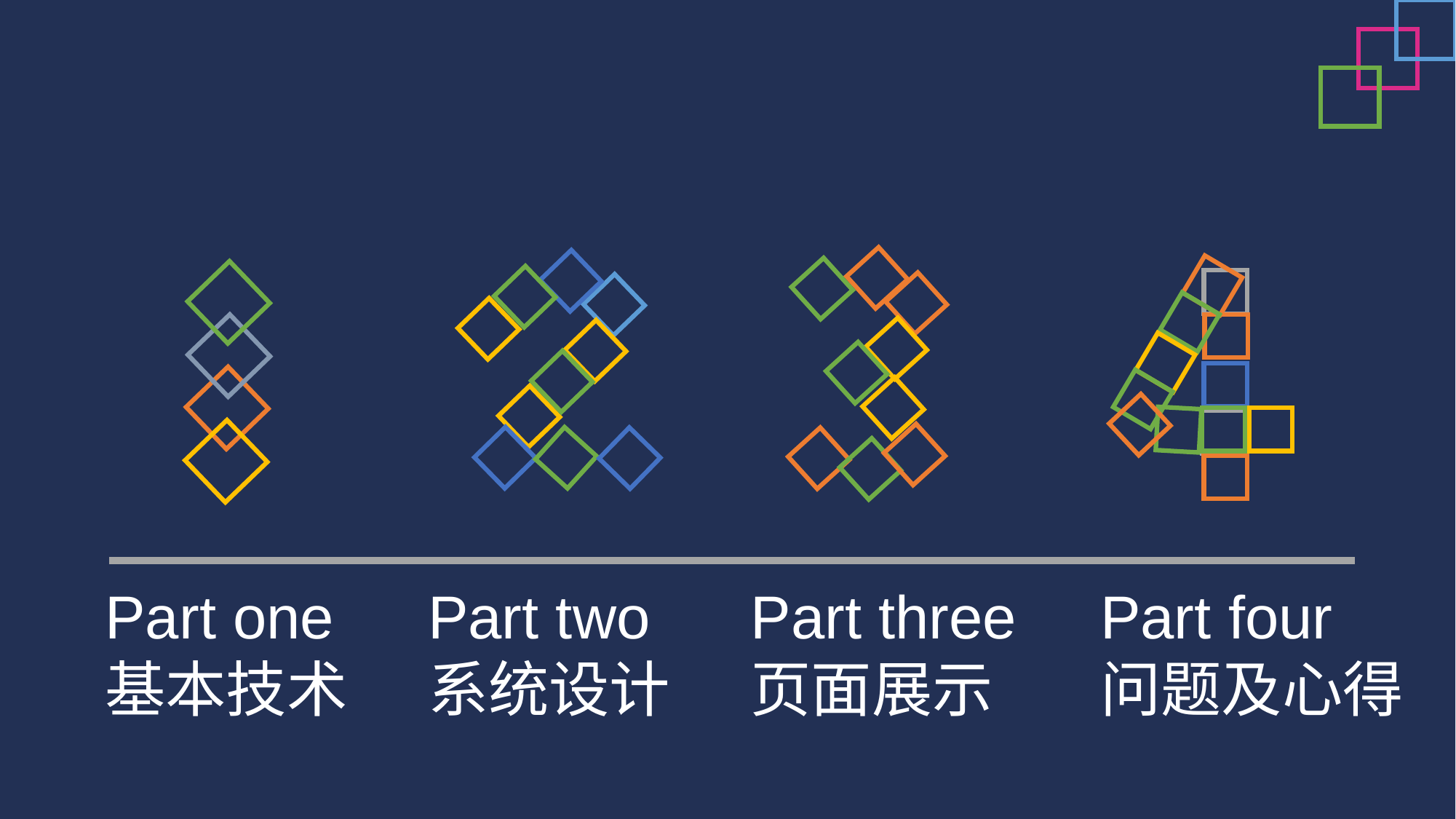

Part one
基本技术
Part two
系统设计
Part three
页面展示
Part four
问题及心得